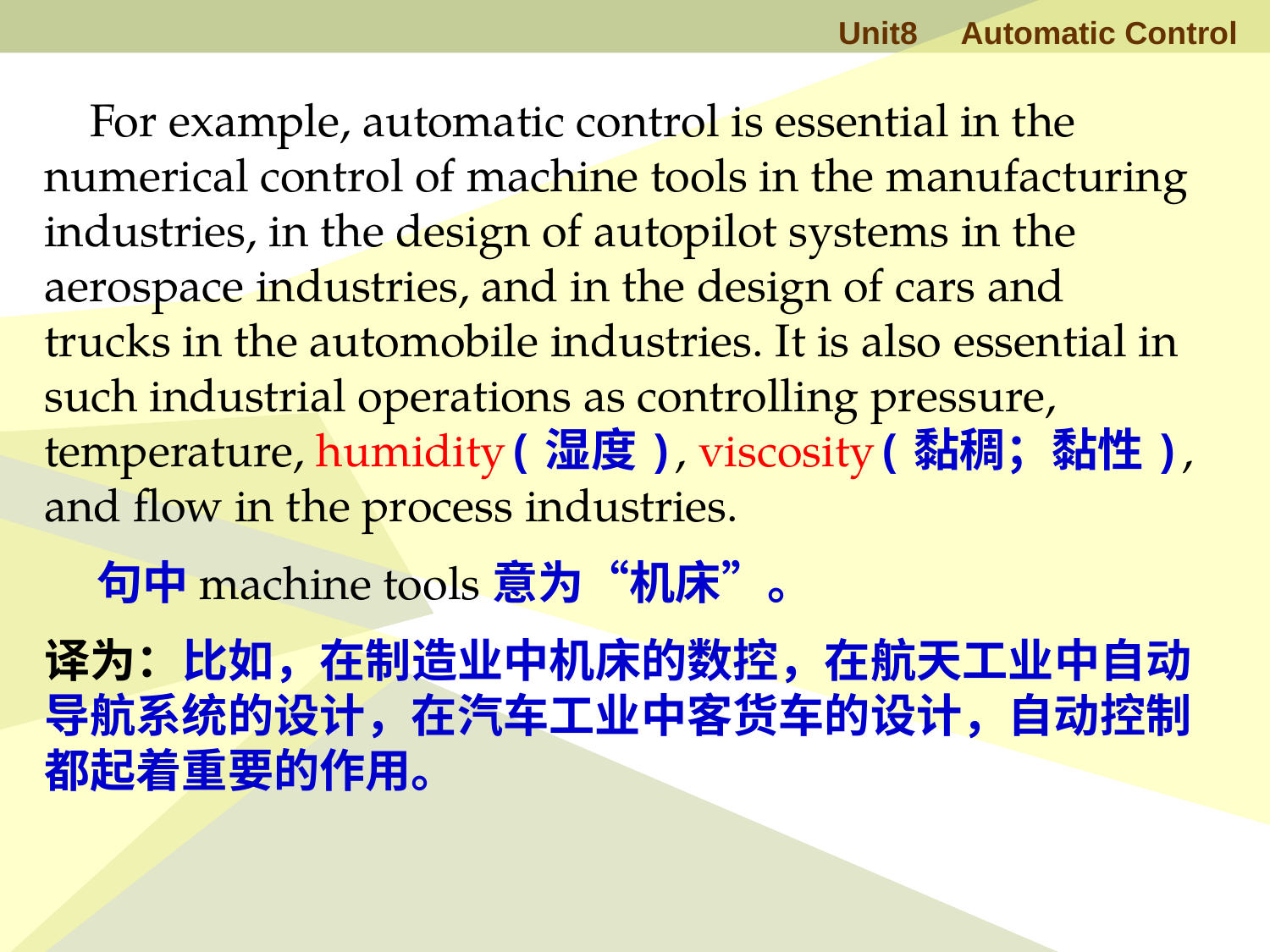

For example, automatic control is essential in the numerical control of machine tools in the manufacturing industries, in the design of autopilot systems in the aerospace industries, and in the design of cars and trucks in the automobile industries. It is also essential in such industrial operations as controlling pressure, temperature, humidity(湿度), viscosity(黏稠；黏性), and flow in the process industries.
    句中machine tools意为“机床”。
译为：比如，在制造业中机床的数控，在航天工业中自动导航系统的设计，在汽车工业中客货车的设计，自动控制都起着重要的作用。